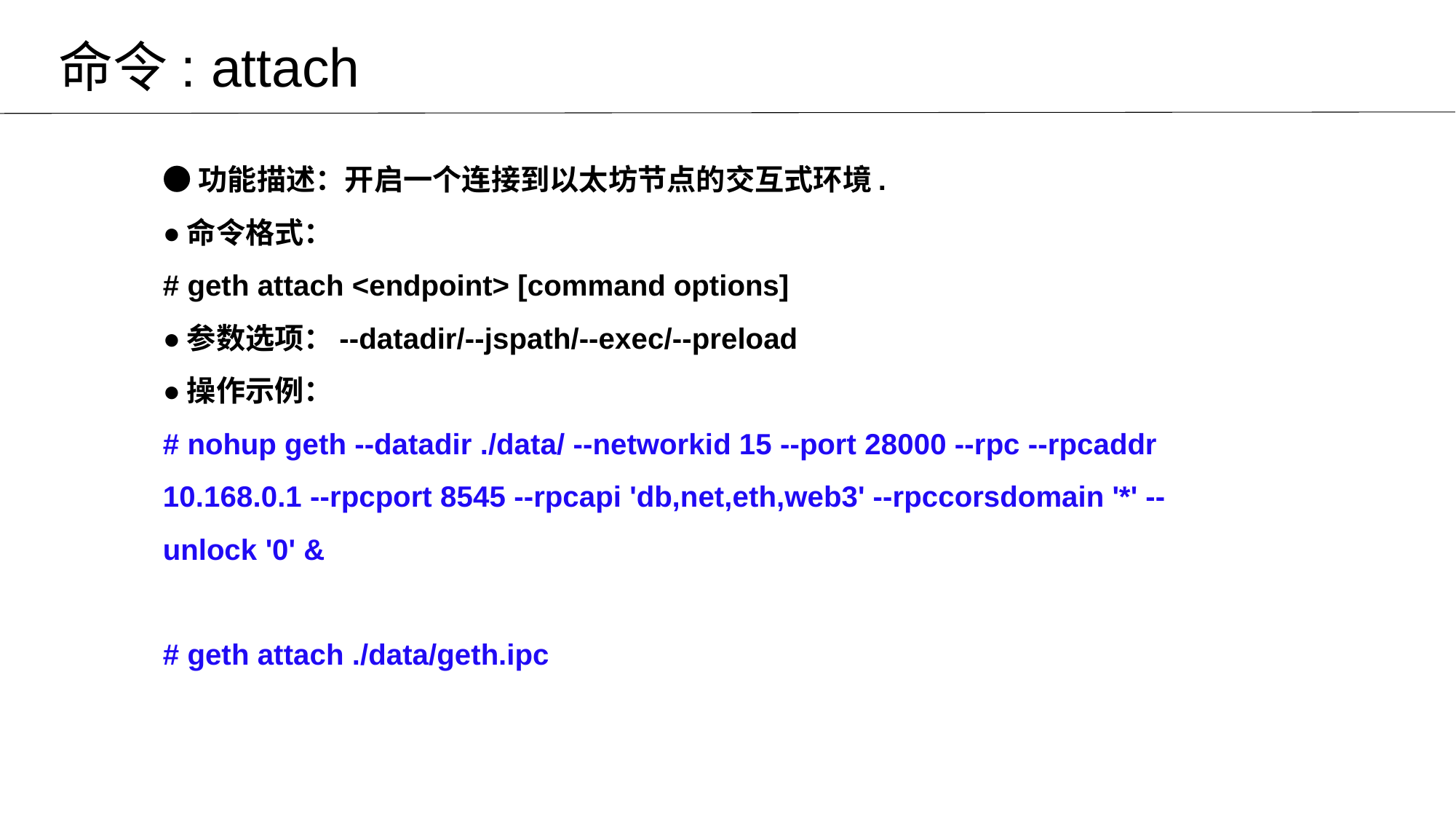

命令: attach
# ●功能描述：开启一个连接到以太坊节点的交互式环境. ●命令格式： # geth attach <endpoint> [command options] ●参数选项：--datadir/--jspath/--exec/--preload ●操作示例： # nohup geth --datadir ./data/ --networkid 15 --port 28000 --rpc --rpcaddr 10.168.0.1 --rpcport 8545 --rpcapi 'db,net,eth,web3' --rpccorsdomain '*' --unlock '0' & # geth attach ./data/geth.ipc